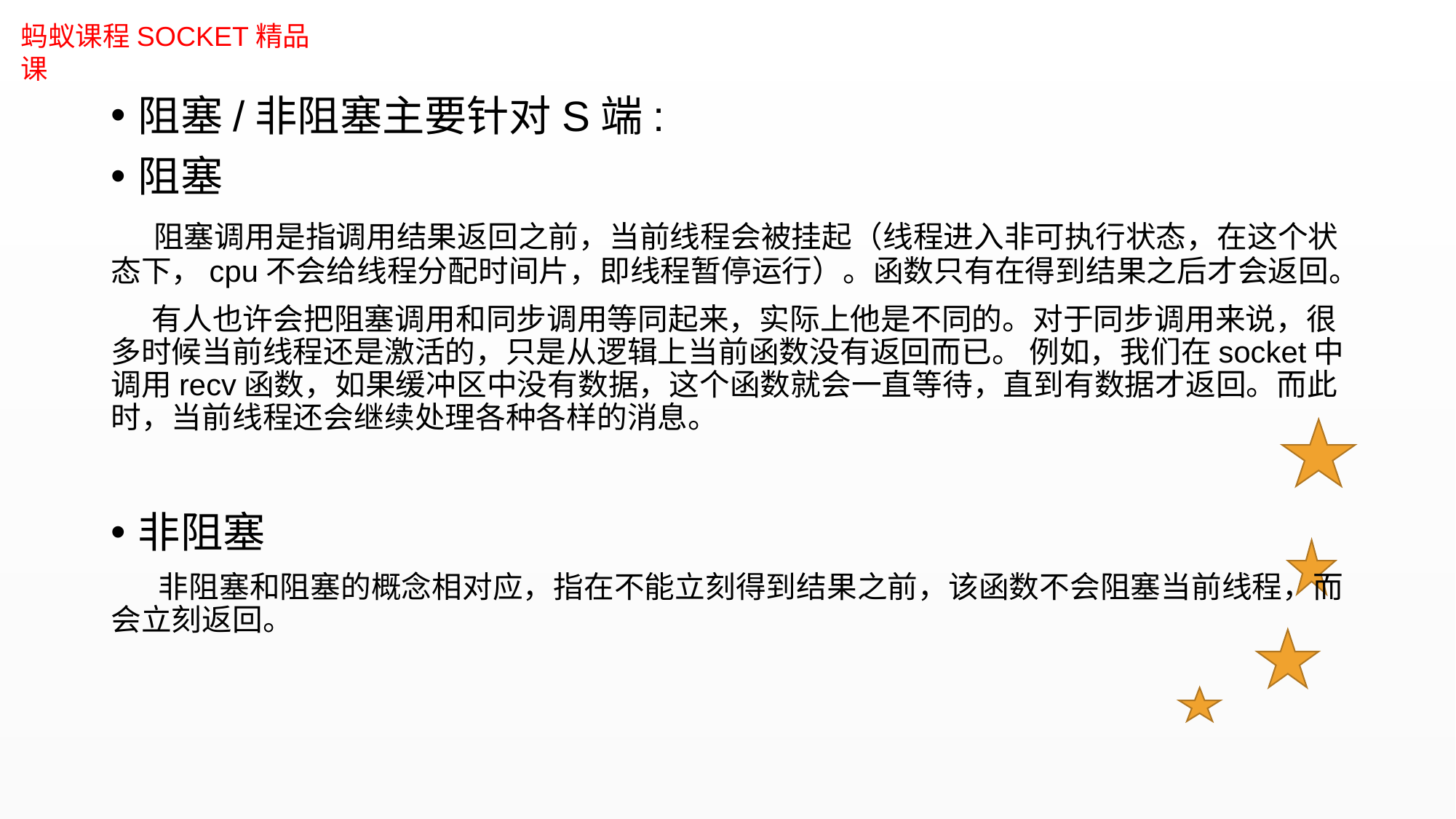

阻塞/非阻塞主要针对S端:
阻塞
     阻塞调用是指调用结果返回之前，当前线程会被挂起（线程进入非可执行状态，在这个状态下，cpu不会给线程分配时间片，即线程暂停运行）。函数只有在得到结果之后才会返回。
     有人也许会把阻塞调用和同步调用等同起来，实际上他是不同的。对于同步调用来说，很多时候当前线程还是激活的，只是从逻辑上当前函数没有返回而已。 例如，我们在socket中调用recv函数，如果缓冲区中没有数据，这个函数就会一直等待，直到有数据才返回。而此时，当前线程还会继续处理各种各样的消息。

非阻塞
      非阻塞和阻塞的概念相对应，指在不能立刻得到结果之前，该函数不会阻塞当前线程，而会立刻返回。